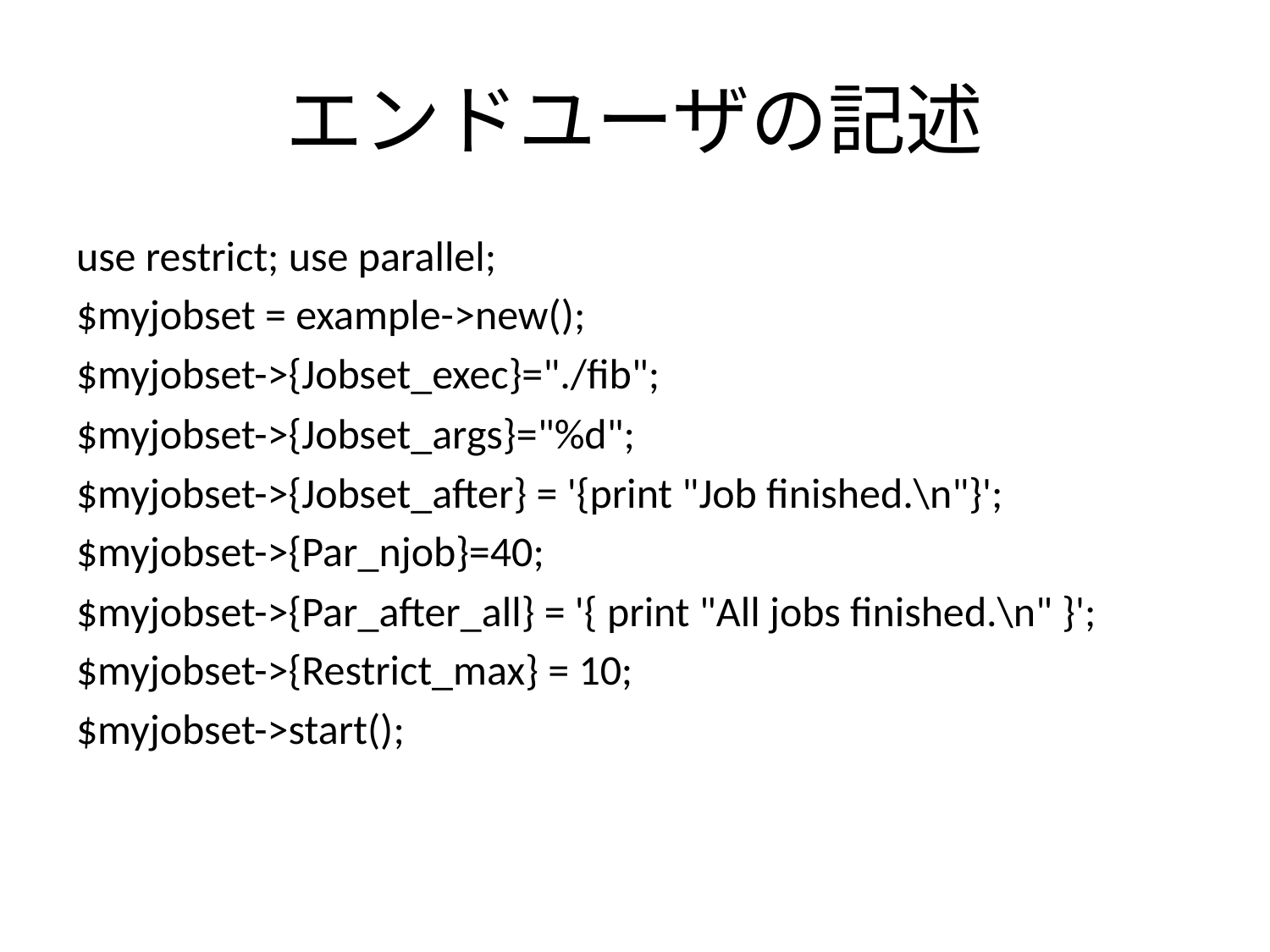

# エンドユーザの記述
use restrict; use parallel;
$myjobset = example->new();
$myjobset->{Jobset_exec}="./fib";
$myjobset->{Jobset_args}="%d";
$myjobset->{Jobset_after} = '{print "Job finished.\n"}';
$myjobset->{Par_njob}=40;
$myjobset->{Par_after_all} = '{ print "All jobs finished.\n" }';
$myjobset->{Restrict_max} = 10;
$myjobset->start();